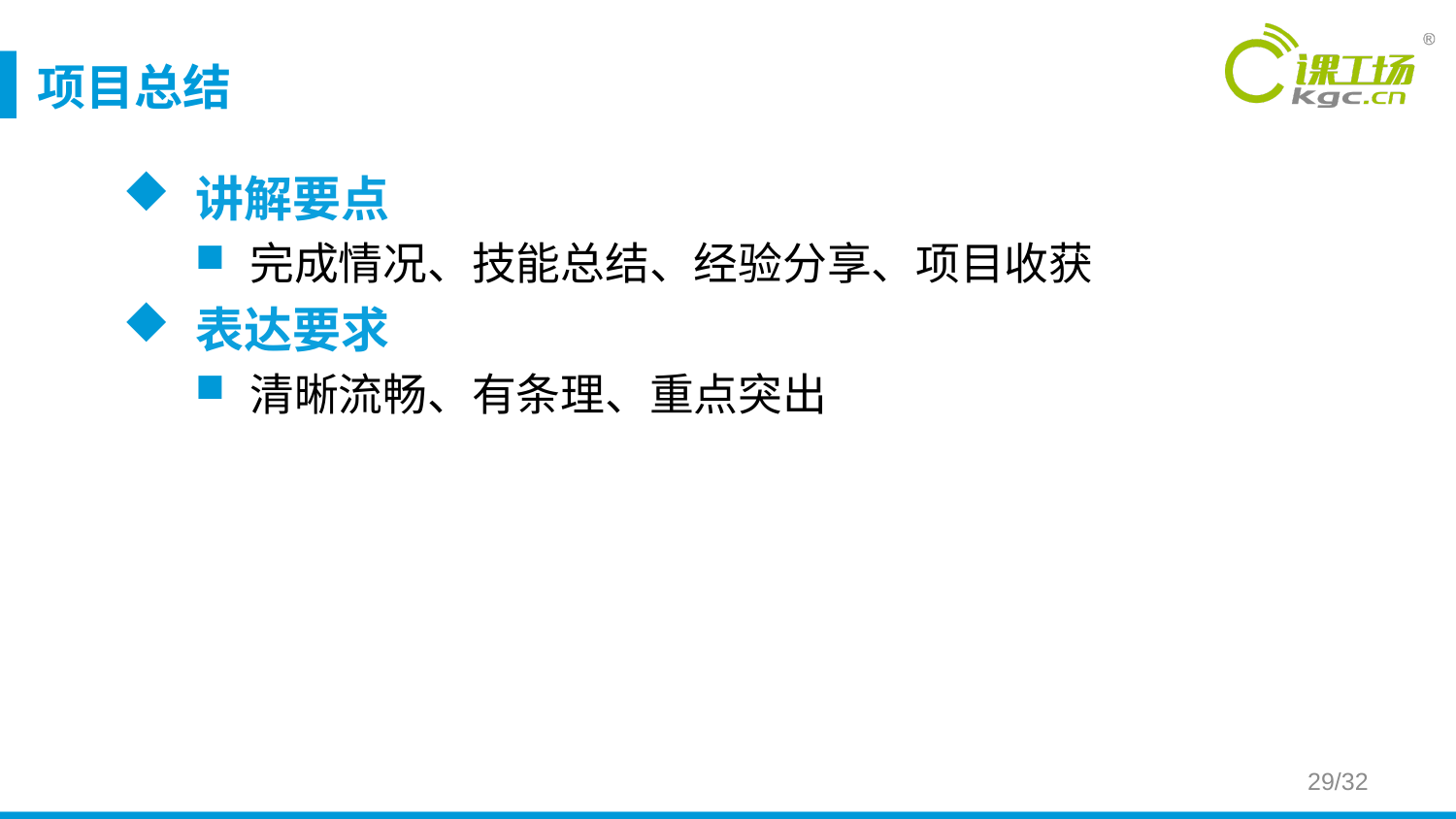

# 项目总结
讲解要点
完成情况、技能总结、经验分享、项目收获
表达要求
清晰流畅、有条理、重点突出

29/32